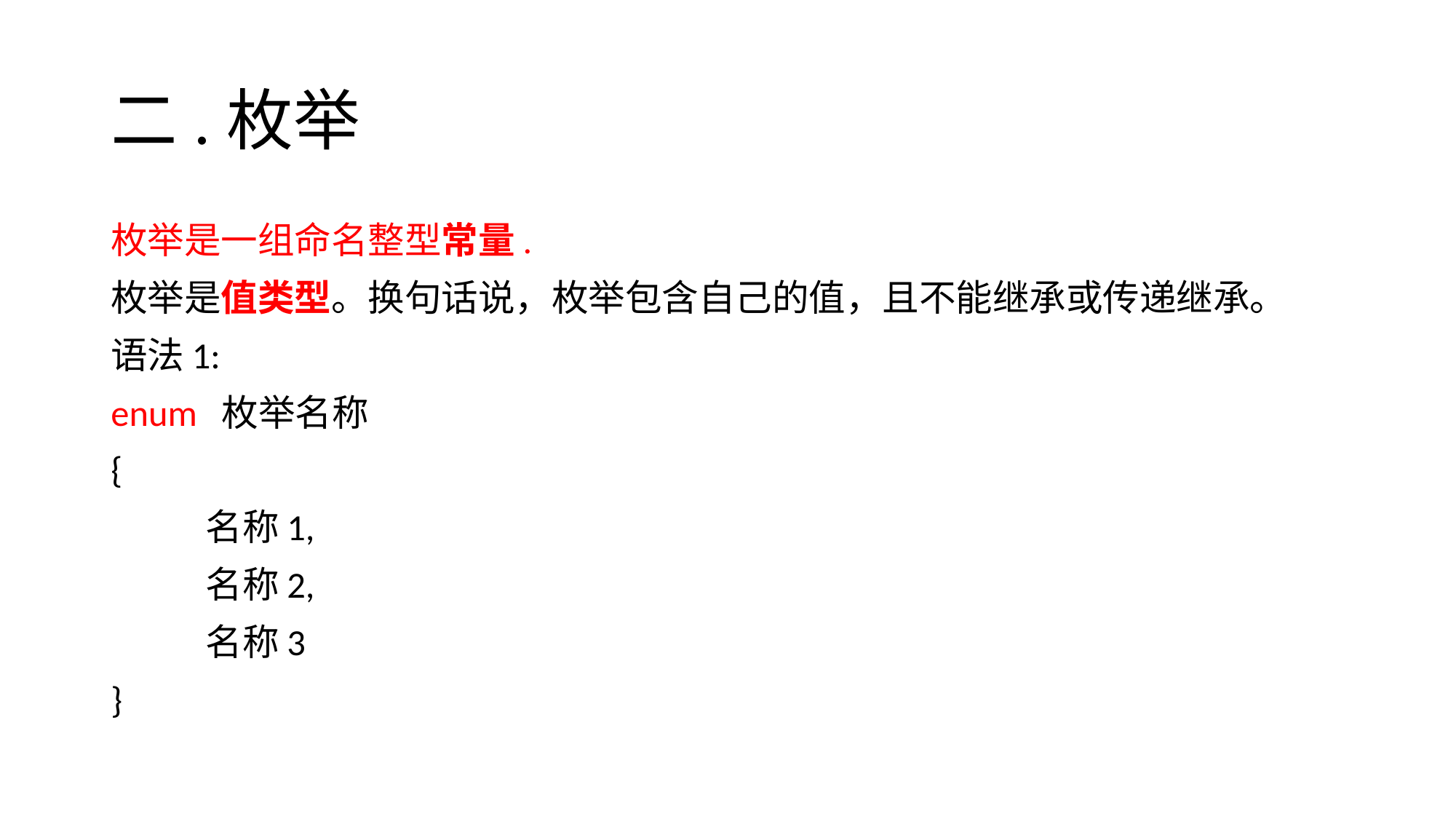

# 二.枚举
枚举是一组命名整型常量.
枚举是值类型。换句话说，枚举包含自己的值，且不能继承或传递继承。
语法1:
enum  枚举名称
{
	名称1,
	名称2,
	名称3
}